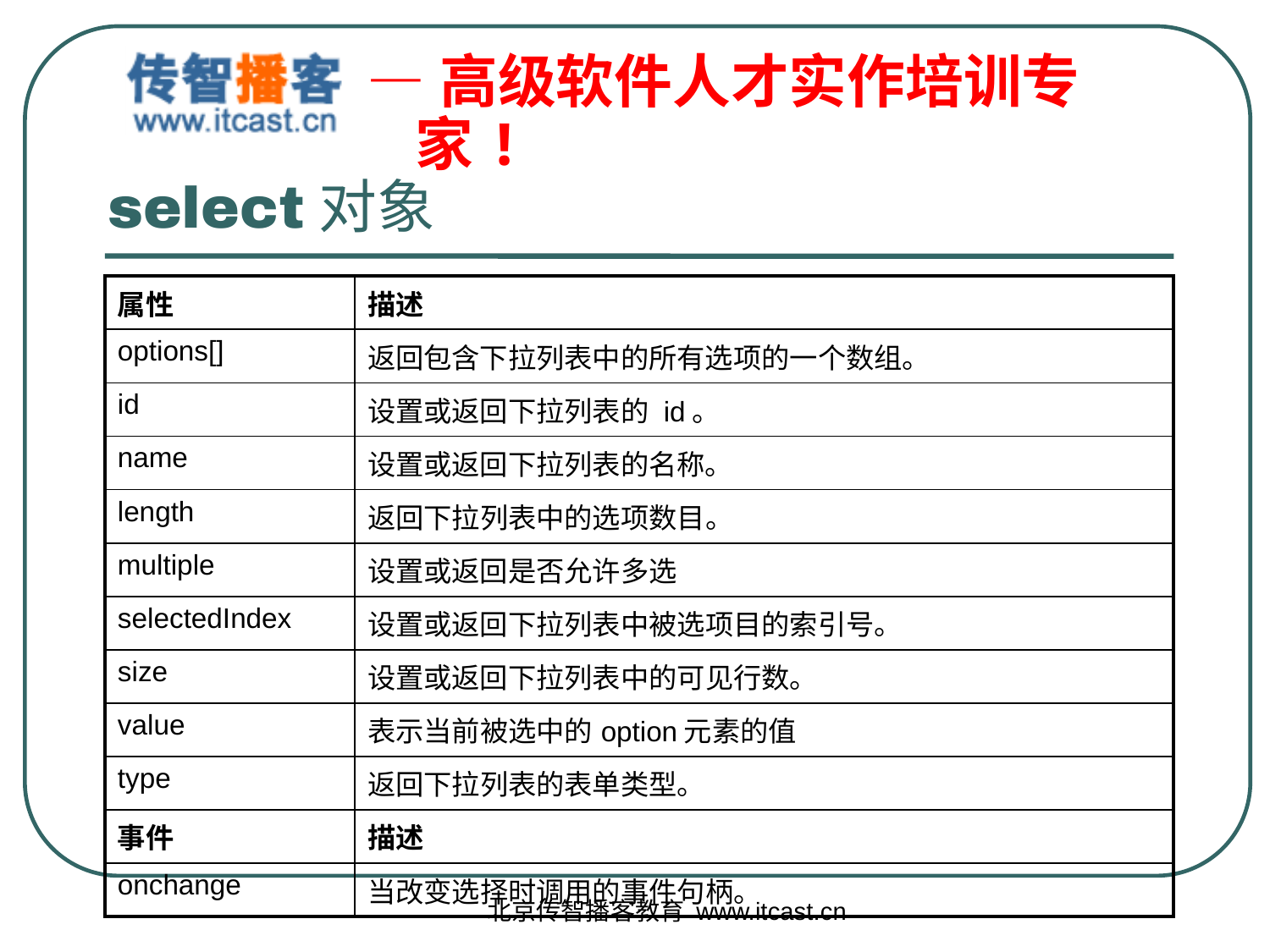

# select对象
| 属性 | 描述 |
| --- | --- |
| options[] | 返回包含下拉列表中的所有选项的一个数组。 |
| id | 设置或返回下拉列表的 id。 |
| name | 设置或返回下拉列表的名称。 |
| length | 返回下拉列表中的选项数目。 |
| multiple | 设置或返回是否允许多选 |
| selectedIndex | 设置或返回下拉列表中被选项目的索引号。 |
| size | 设置或返回下拉列表中的可见行数。 |
| value | 表示当前被选中的option元素的值 |
| type | 返回下拉列表的表单类型。 |
| 事件 | 描述 |
| onchange | 当改变选择时调用的事件句柄。 |